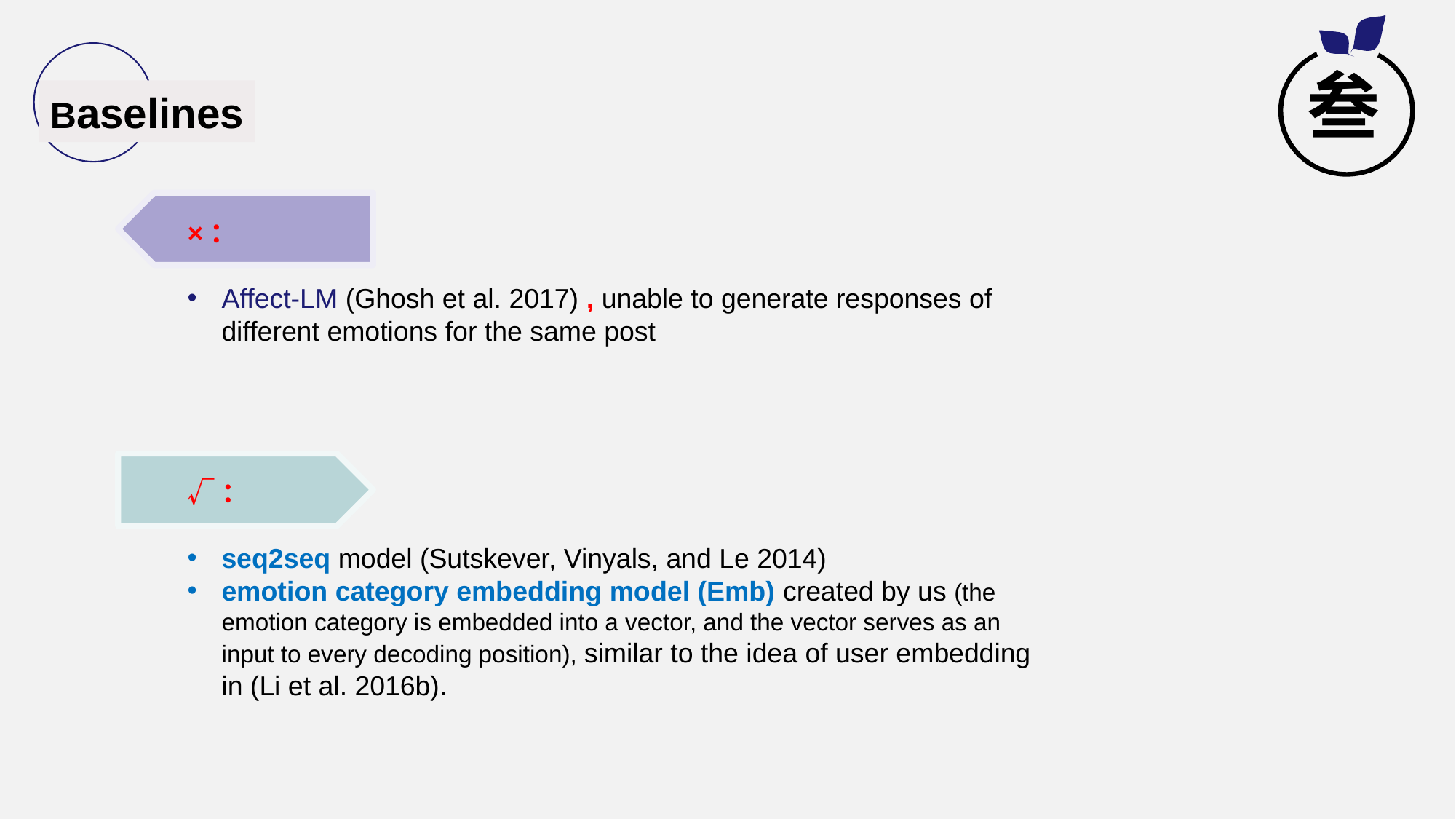

叁
Baselines

×：

Affect-LM (Ghosh et al. 2017) , unable to generate responses of different emotions for the same post

√：

seq2seq model (Sutskever, Vinyals, and Le 2014)
emotion category embedding model (Emb) created by us (the emotion category is embedded into a vector, and the vector serves as an input to every decoding position), similar to the idea of user embedding in (Li et al. 2016b).